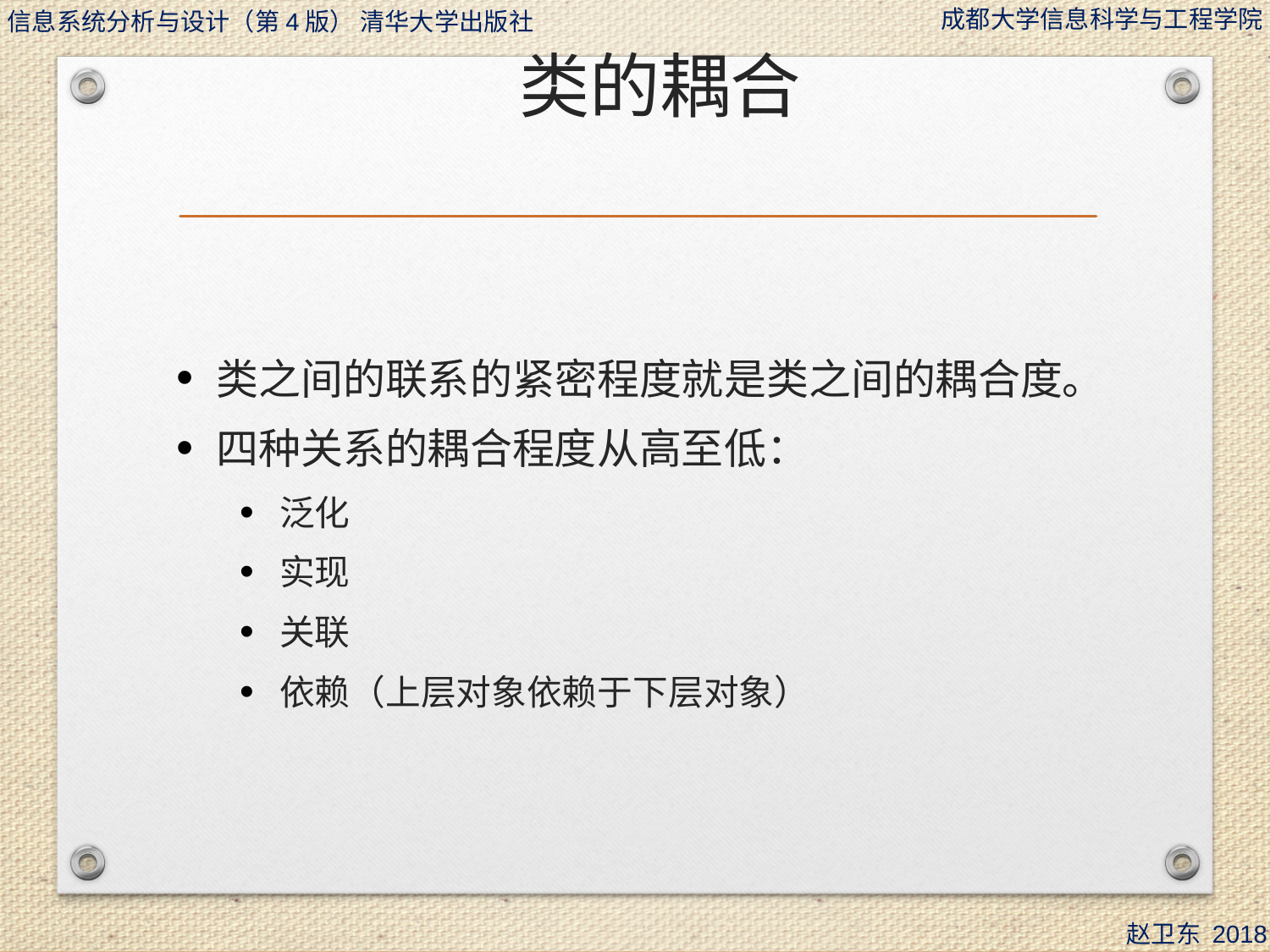

# 类的耦合
类之间的联系的紧密程度就是类之间的耦合度。
四种关系的耦合程度从高至低：
泛化
实现
关联
依赖（上层对象依赖于下层对象）